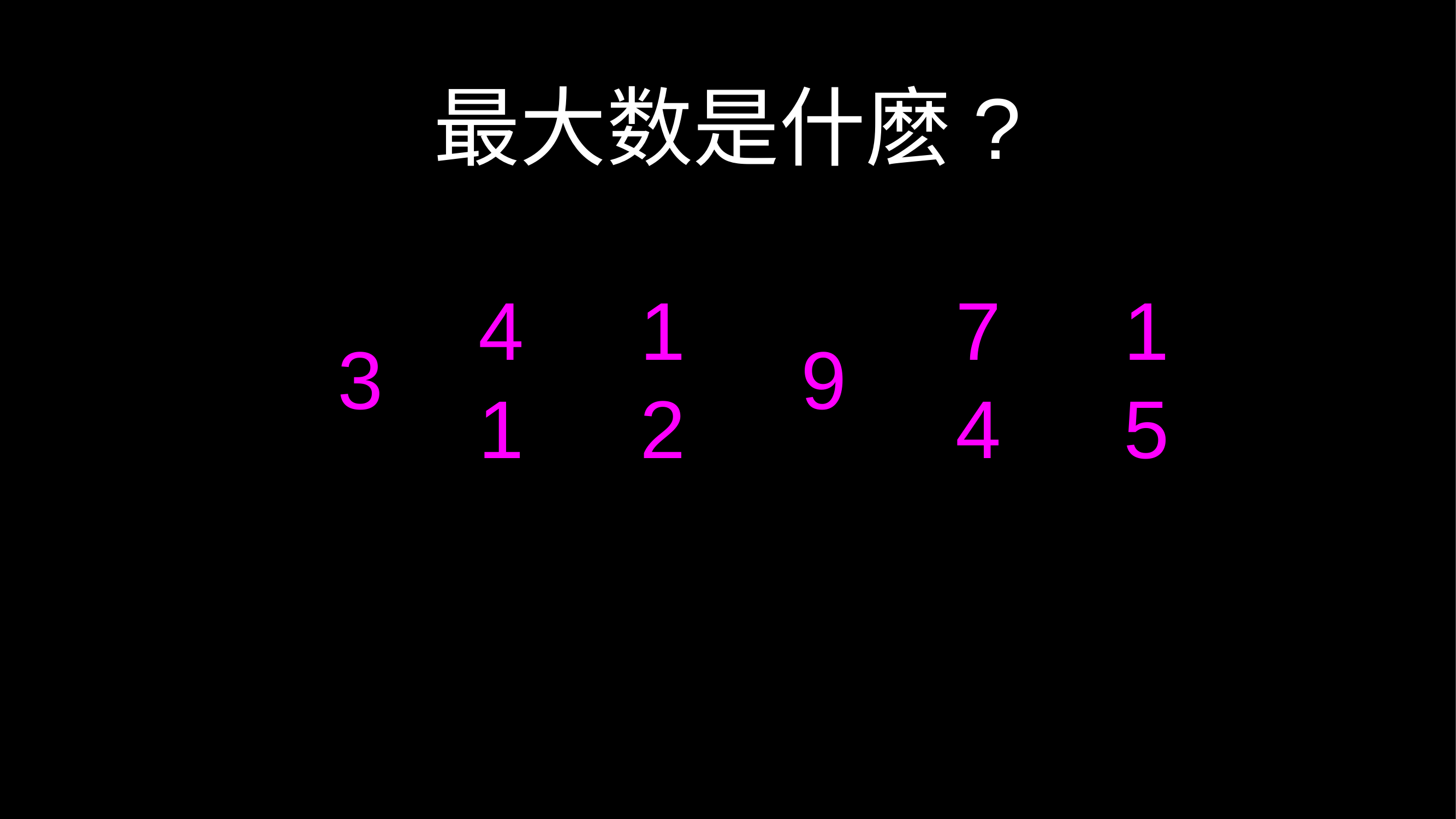

# 最大数是什麽?
3
41
12
9
74
15